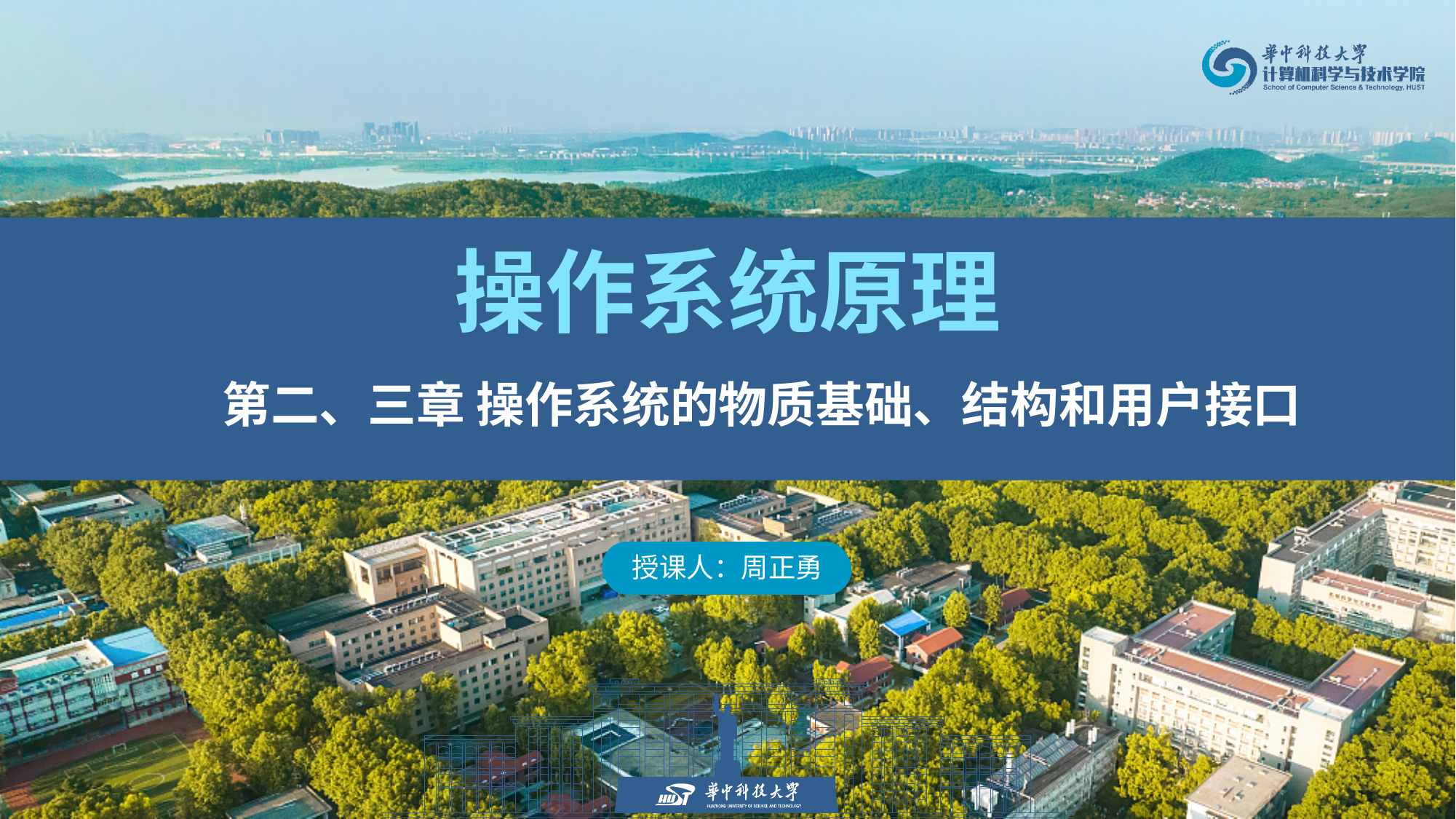

操作系统原理
# 第二、三章 操作系统的物质基础、结构和用户接口
授课人：周正勇